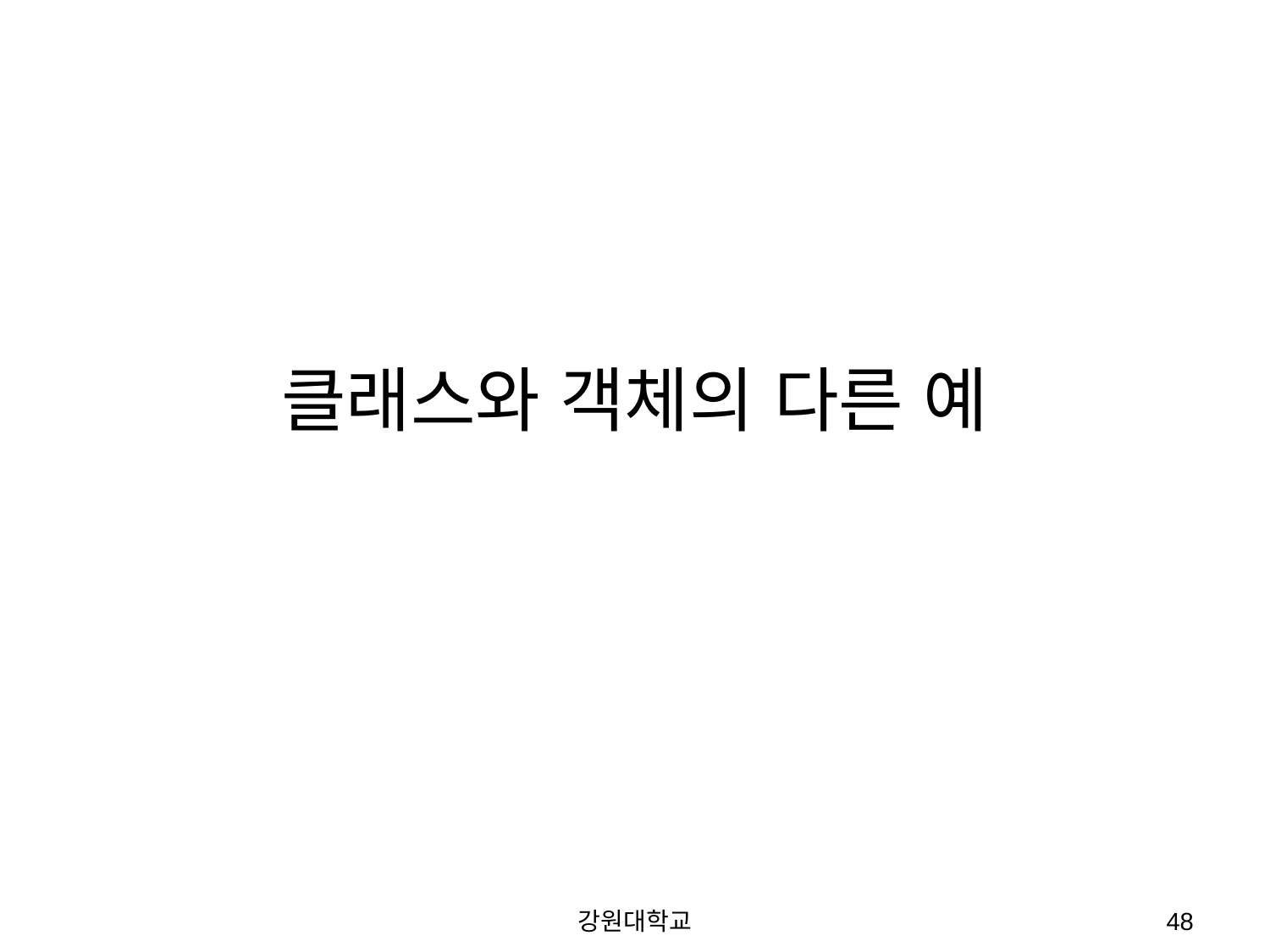

# 클래스와 객체의 다른 예

강원대학교
48